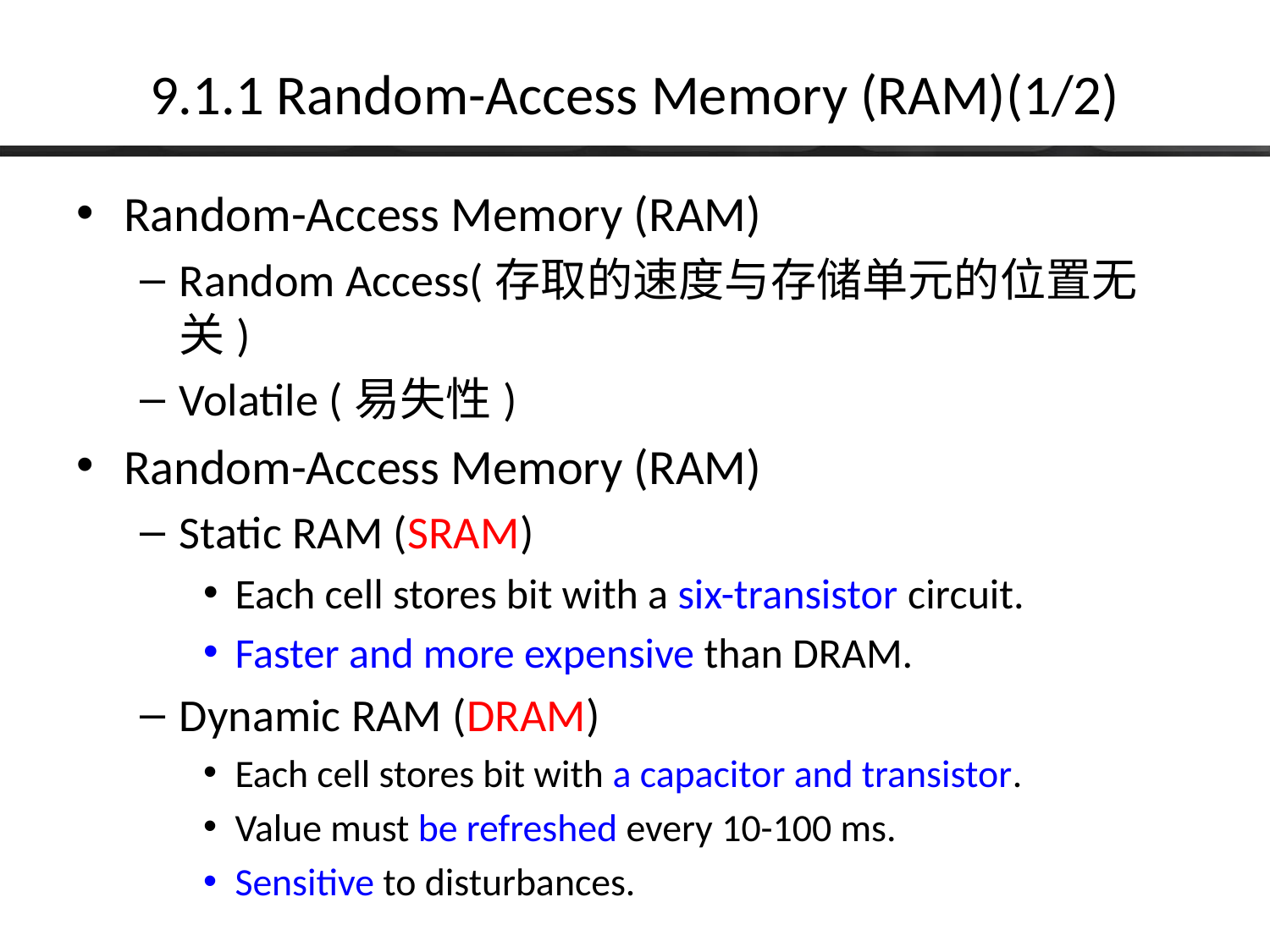

# 9.1.1 Random-Access Memory (RAM)(1/2)
Random-Access Memory (RAM)
Random Access(存取的速度与存储单元的位置无关)
Volatile (易失性)
Random-Access Memory (RAM)
Static RAM (SRAM)
Each cell stores bit with a six-transistor circuit.
Faster and more expensive than DRAM.
Dynamic RAM (DRAM)
Each cell stores bit with a capacitor and transistor.
Value must be refreshed every 10-100 ms.
Sensitive to disturbances.